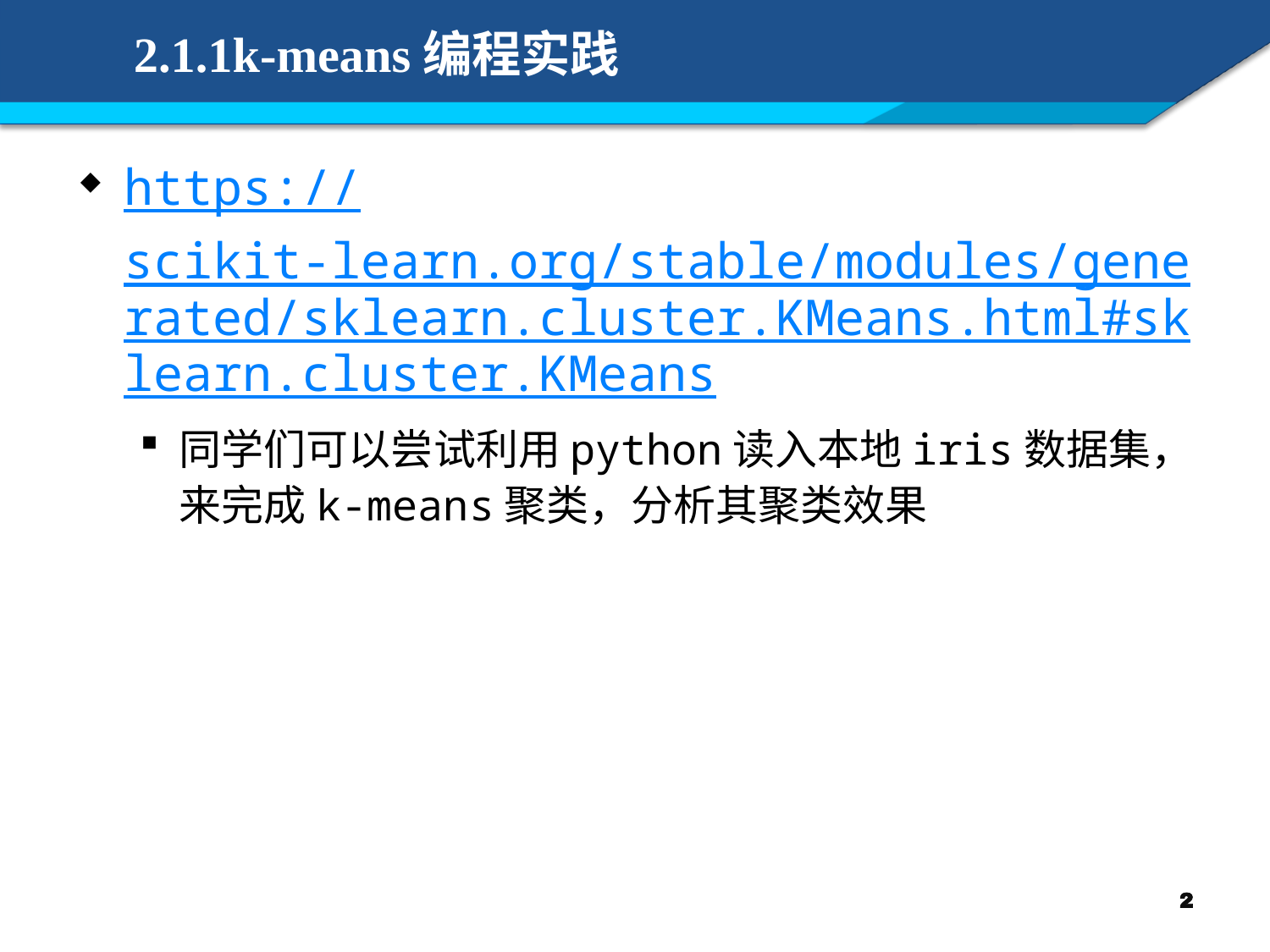

# 2.1.1k-means编程实践
https://scikit-learn.org/stable/modules/generated/sklearn.cluster.KMeans.html#sklearn.cluster.KMeans
同学们可以尝试利用python读入本地iris数据集，来完成k-means聚类，分析其聚类效果
2